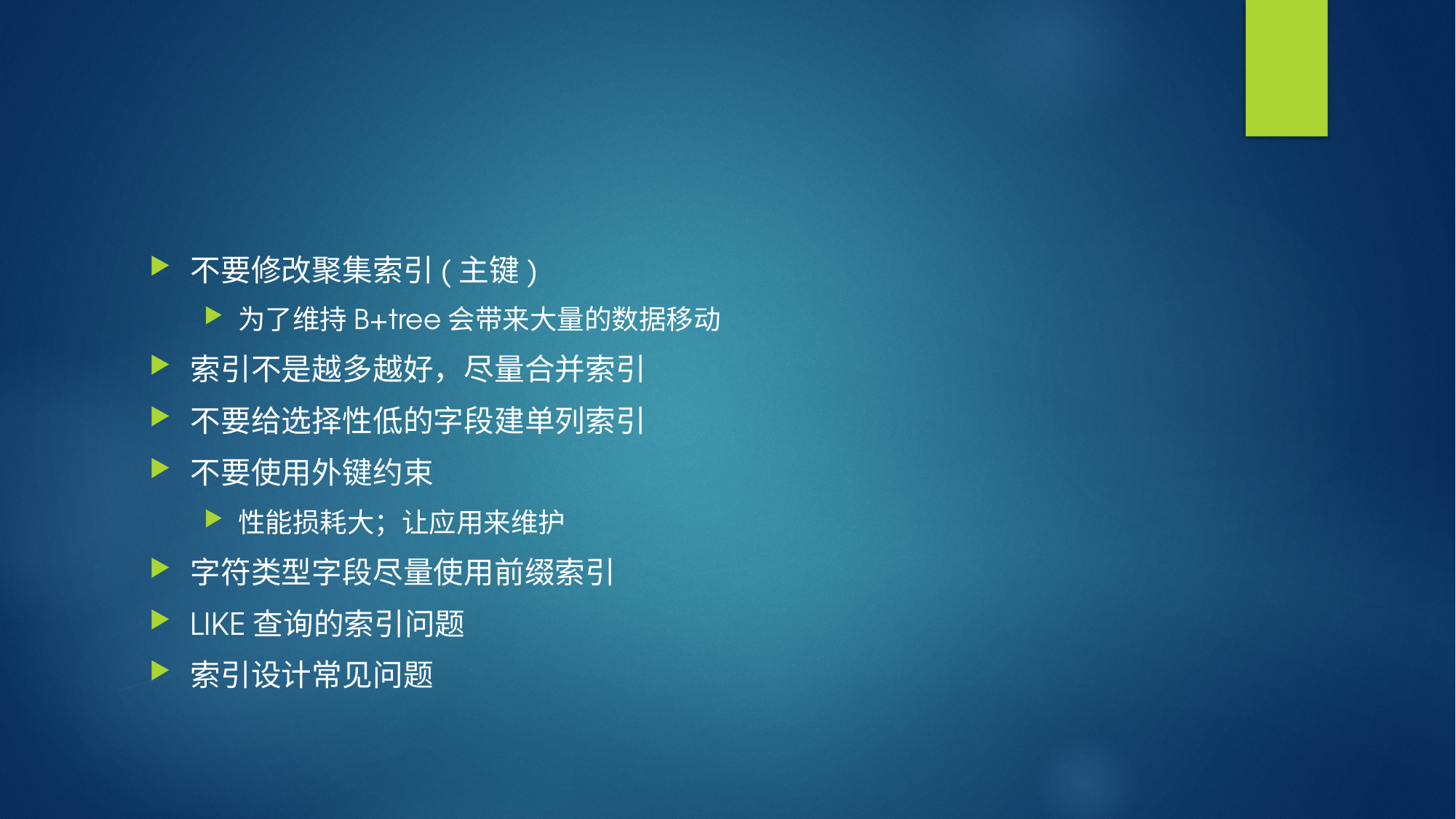

#
不要修改聚集索引(主键)
为了维持B+tree会带来大量的数据移动
索引不是越多越好，尽量合并索引
不要给选择性低的字段建单列索引
不要使用外键约束
性能损耗大；让应用来维护
字符类型字段尽量使用前缀索引
LIKE查询的索引问题
索引设计常见问题